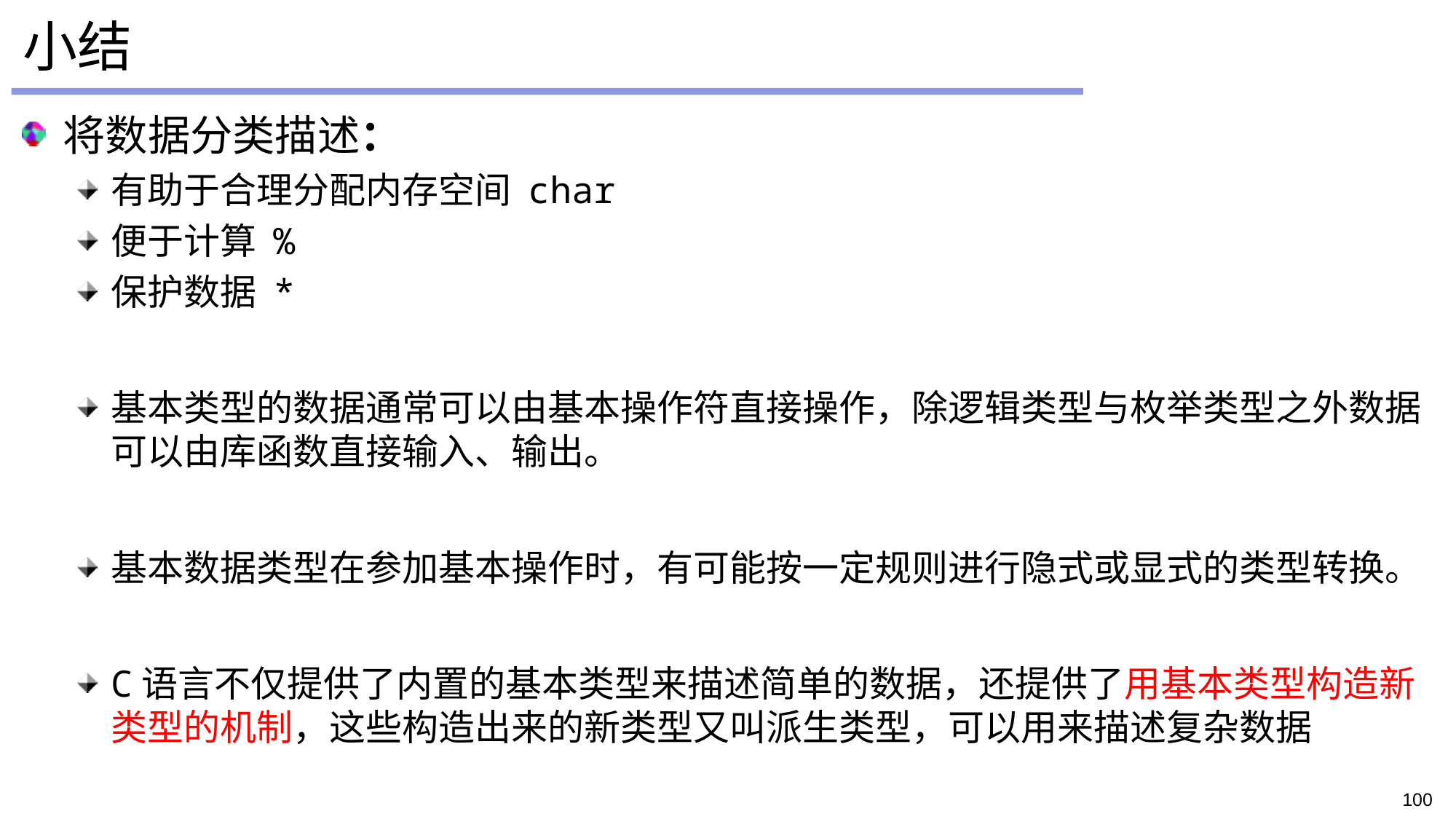

将数据分类描述：
有助于合理分配内存空间 char
便于计算 %
保护数据 *

基本类型的数据通常可以由基本操作符直接操作，除逻辑类型与枚举类型之外数据可以由库函数直接输入、输出。

基本数据类型在参加基本操作时，有可能按一定规则进行隐式或显式的类型转换。

C语言不仅提供了内置的基本类型来描述简单的数据，还提供了用基本类型构造新类型的机制，这些构造出来的新类型又叫派生类型，可以用来描述复杂数据
小结
100